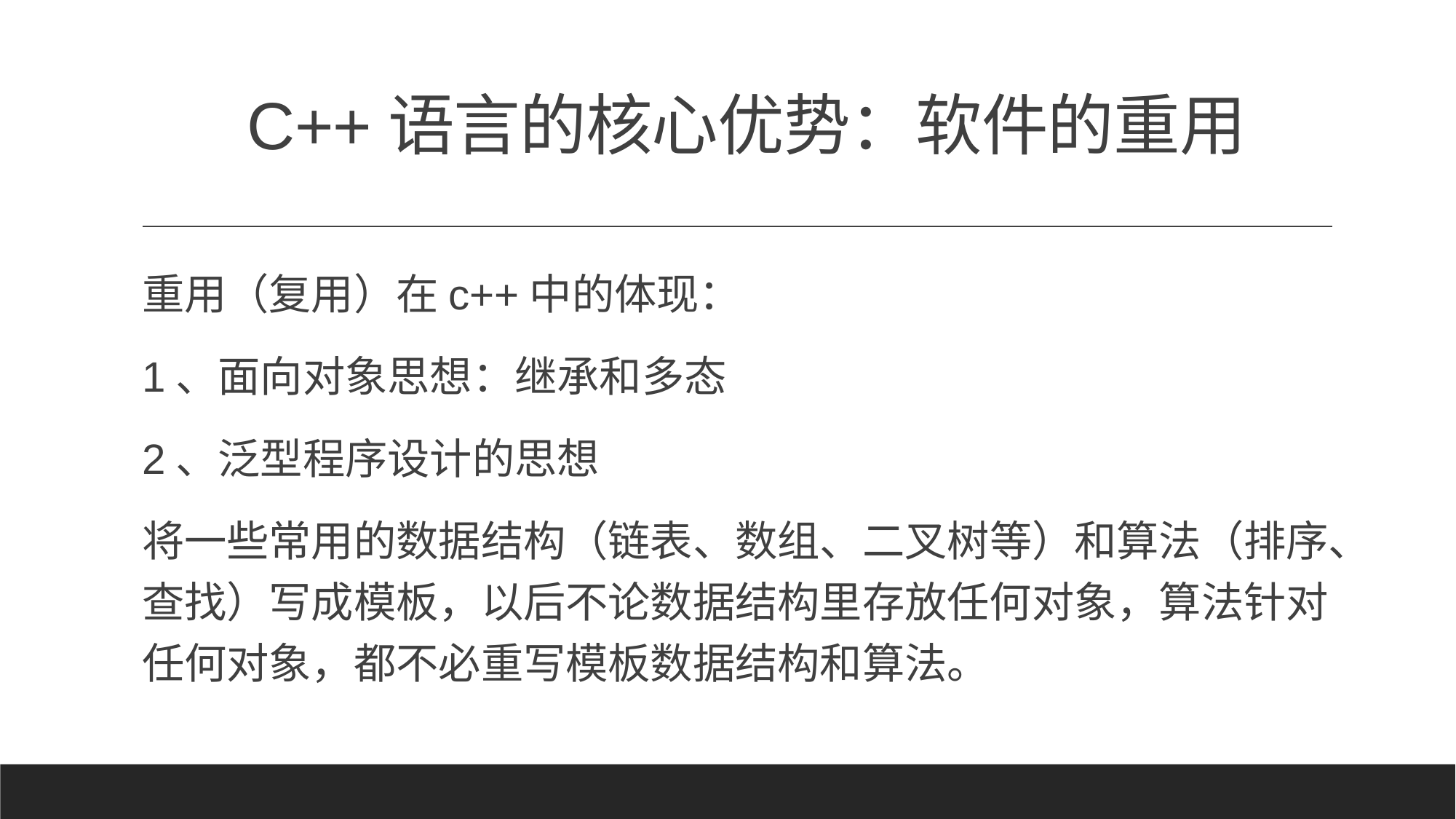

# C++语言的核心优势：软件的重用
重用（复用）在c++中的体现：
1、面向对象思想：继承和多态
2、泛型程序设计的思想
将一些常用的数据结构（链表、数组、二叉树等）和算法（排序、查找）写成模板，以后不论数据结构里存放任何对象，算法针对任何对象，都不必重写模板数据结构和算法。